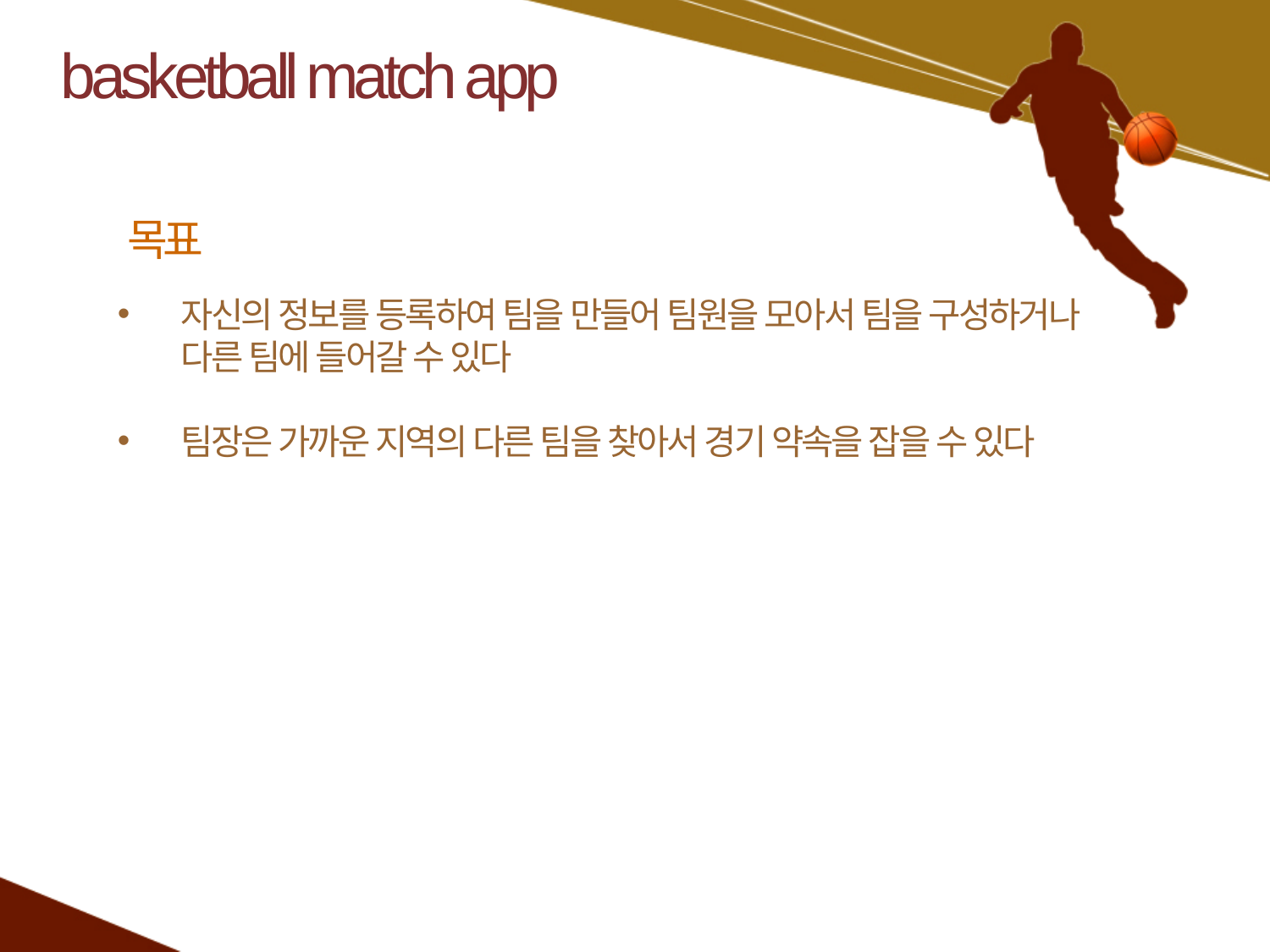

basketball match app
목표
자신의 정보를 등록하여 팀을 만들어 팀원을 모아서 팀을 구성하거나  다른 팀에 들어갈 수 있다

팀장은 가까운 지역의 다른 팀을 찾아서 경기 약속을 잡을 수 있다